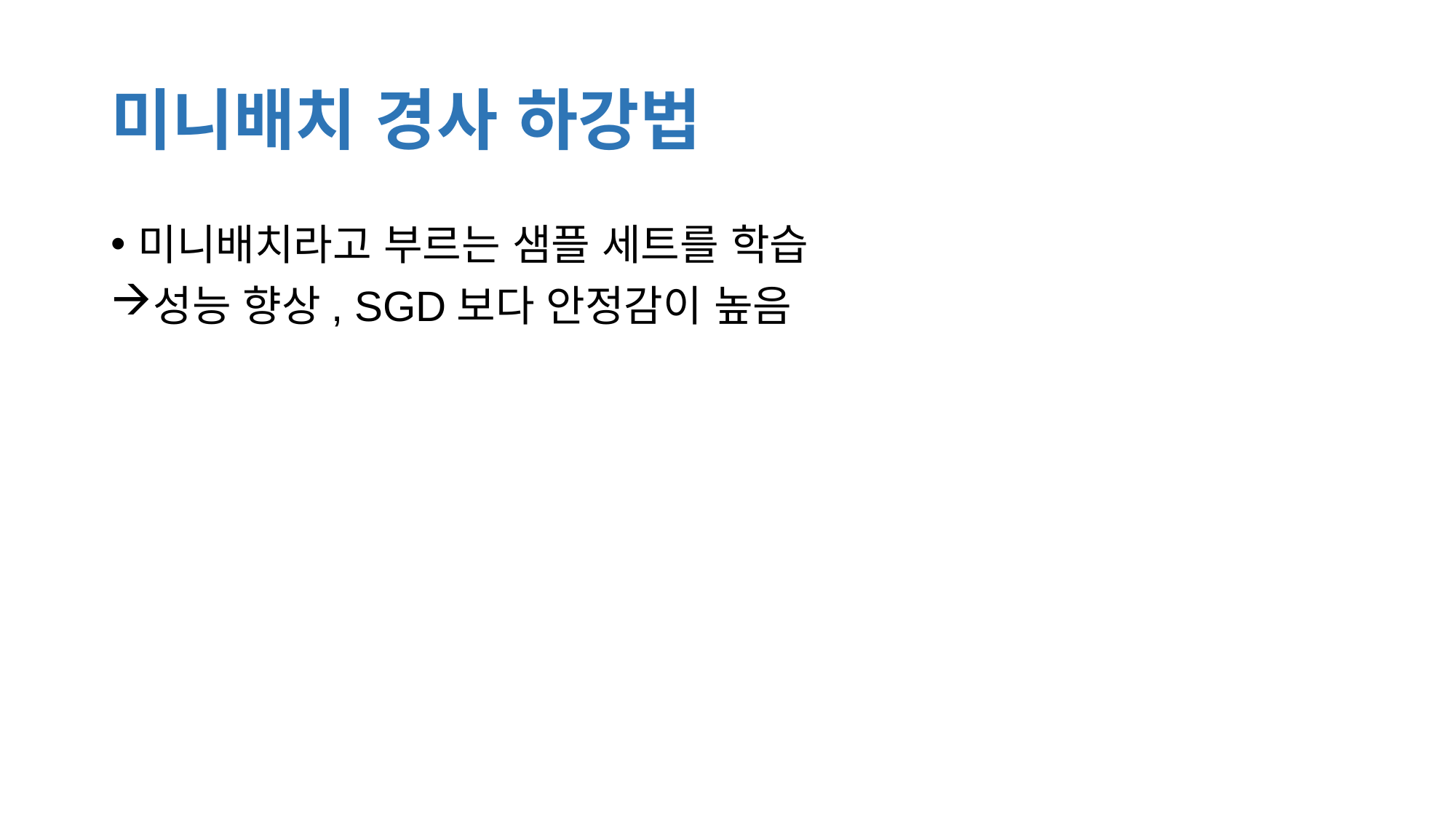

# 미니배치 경사 하강법
미니배치라고 부르는 샘플 세트를 학습
성능 향상, SGD보다 안정감이 높음